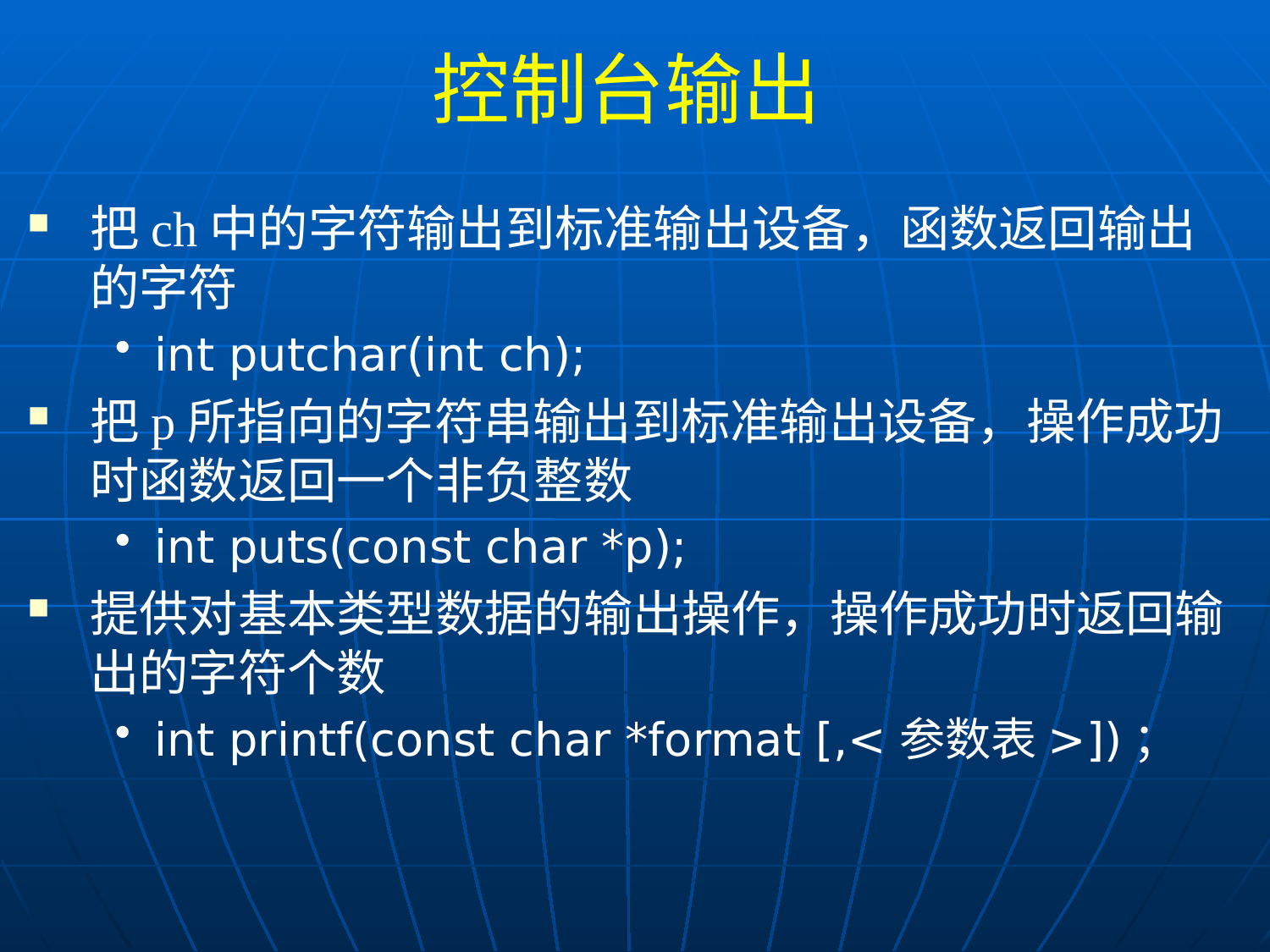

# 控制台输出
把ch中的字符输出到标准输出设备，函数返回输出的字符
int putchar(int ch);
把p所指向的字符串输出到标准输出设备，操作成功时函数返回一个非负整数
int puts(const char *p);
提供对基本类型数据的输出操作，操作成功时返回输出的字符个数
int printf(const char *format [,<参数表>])；